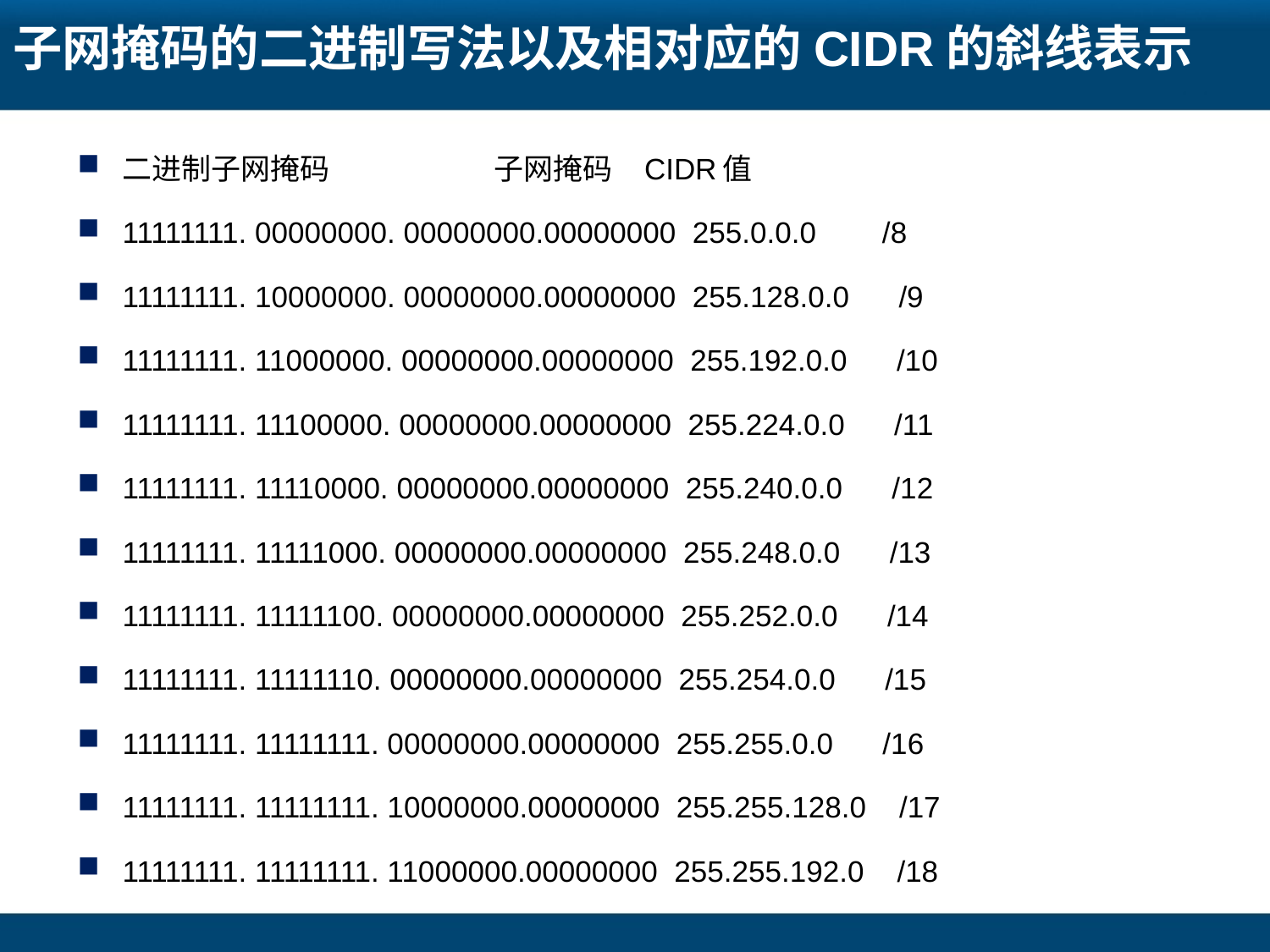

# 子网掩码的二进制写法以及相对应的CIDR的斜线表示
二进制子网掩码                         子网掩码    CIDR值
11111111. 00000000. 00000000.00000000  255.0.0.0        /8
11111111. 10000000. 00000000.00000000  255.128.0.0      /9
11111111. 11000000. 00000000.00000000  255.192.0.0      /10
11111111. 11100000. 00000000.00000000  255.224.0.0      /11
11111111. 11110000. 00000000.00000000  255.240.0.0      /12
11111111. 11111000. 00000000.00000000  255.248.0.0      /13
11111111. 11111100. 00000000.00000000  255.252.0.0      /14
11111111. 11111110. 00000000.00000000  255.254.0.0      /15
11111111. 11111111. 00000000.00000000  255.255.0.0      /16
11111111. 11111111. 10000000.00000000  255.255.128.0    /17
11111111. 11111111. 11000000.00000000  255.255.192.0    /18